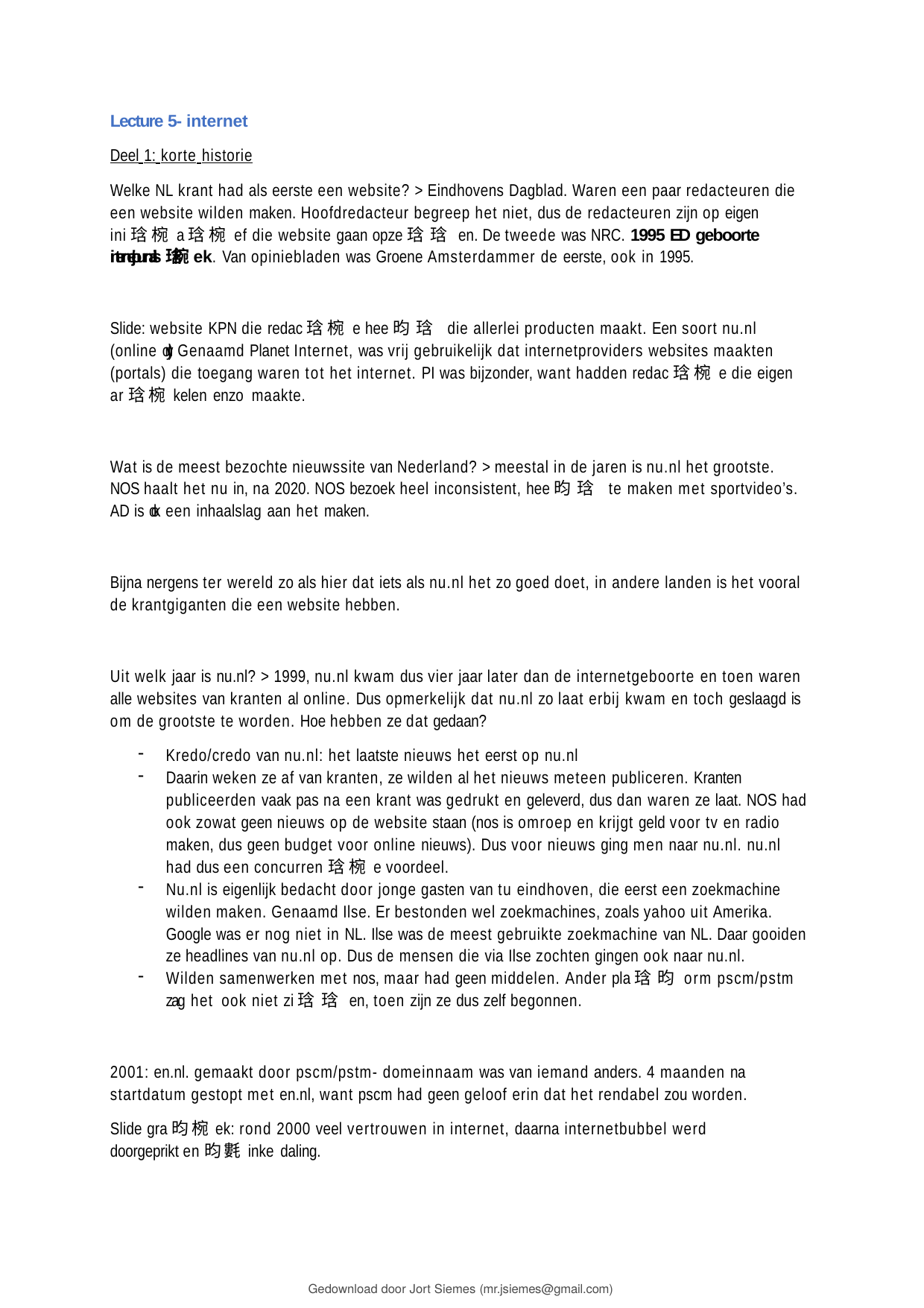

Lecture 5- internet
Deel 1: korte historie
Welke NL krant had als eerste een website? > Eindhovens Dagblad. Waren een paar redacteuren die een website wilden maken. Hoofdredacteur begreep het niet, dus de redacteuren zijn op eigen
ini琀椀a琀椀ef die website gaan opze琀琀en. De tweede was NRC. 1995 ED geboorte internetjournalis琀椀ek. Van opiniebladen was Groene Amsterdammer de eerste, ook in 1995.

Slide: website KPN die redac琀椀e hee昀琀 die allerlei producten maakt. Een soort nu.nl (online only). Genaamd Planet Internet, was vrij gebruikelijk dat internetproviders websites maakten (portals) die toegang waren tot het internet. PI was bijzonder, want hadden redac琀椀e die eigen ar琀椀kelen enzo maakte.

Wat is de meest bezochte nieuwssite van Nederland? > meestal in de jaren is nu.nl het grootste. NOS haalt het nu in, na 2020. NOS bezoek heel inconsistent, hee昀琀 te maken met sportvideo’s. AD is ook een inhaalslag aan het maken.

Bijna nergens ter wereld zo als hier dat iets als nu.nl het zo goed doet, in andere landen is het vooral de krantgiganten die een website hebben.

Uit welk jaar is nu.nl? > 1999, nu.nl kwam dus vier jaar later dan de internetgeboorte en toen waren alle websites van kranten al online. Dus opmerkelijk dat nu.nl zo laat erbij kwam en toch geslaagd is om de grootste te worden. Hoe hebben ze dat gedaan?
Kredo/credo van nu.nl: het laatste nieuws het eerst op nu.nl
Daarin weken ze af van kranten, ze wilden al het nieuws meteen publiceren. Kranten publiceerden vaak pas na een krant was gedrukt en geleverd, dus dan waren ze laat. NOS had ook zowat geen nieuws op de website staan (nos is omroep en krijgt geld voor tv en radio maken, dus geen budget voor online nieuws). Dus voor nieuws ging men naar nu.nl. nu.nl had dus een concurren琀椀e voordeel.
Nu.nl is eigenlijk bedacht door jonge gasten van tu eindhoven, die eerst een zoekmachine wilden maken. Genaamd Ilse. Er bestonden wel zoekmachines, zoals yahoo uit Amerika. Google was er nog niet in NL. Ilse was de meest gebruikte zoekmachine van NL. Daar gooiden ze headlines van nu.nl op. Dus de mensen die via Ilse zochten gingen ook naar nu.nl.
Wilden samenwerken met nos, maar had geen middelen. Ander pla琀昀orm pscm/pstm zag het ook niet zi琀琀en, toen zijn ze dus zelf begonnen.

2001: en.nl. gemaakt door pscm/pstm- domeinnaam was van iemand anders. 4 maanden na startdatum gestopt met en.nl, want pscm had geen geloof erin dat het rendabel zou worden.
Slide gra昀椀ek: rond 2000 veel vertrouwen in internet, daarna internetbubbel werd doorgeprikt en昀氀inke daling.
Gedownload door Jort Siemes (mr.jsiemes@gmail.com)